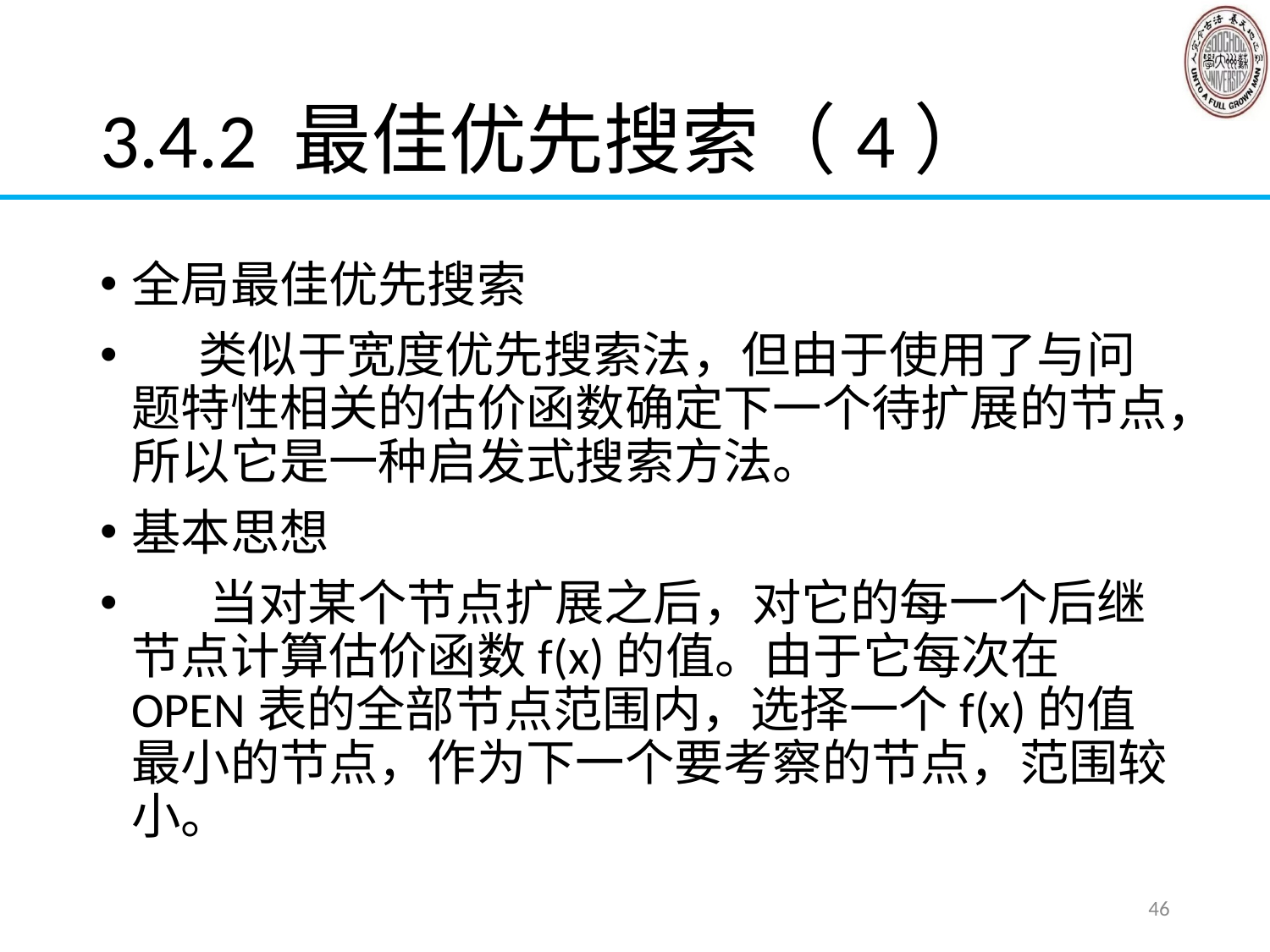

# 3.4.2 最佳优先搜索（4）
全局最佳优先搜索
     类似于宽度优先搜索法，但由于使用了与问题特性相关的估价函数确定下一个待扩展的节点，所以它是一种启发式搜索方法。
基本思想
      当对某个节点扩展之后，对它的每一个后继节点计算估价函数f(x)的值。由于它每次在OPEN表的全部节点范围内，选择一个f(x)的值最小的节点，作为下一个要考察的节点，范围较小。

46